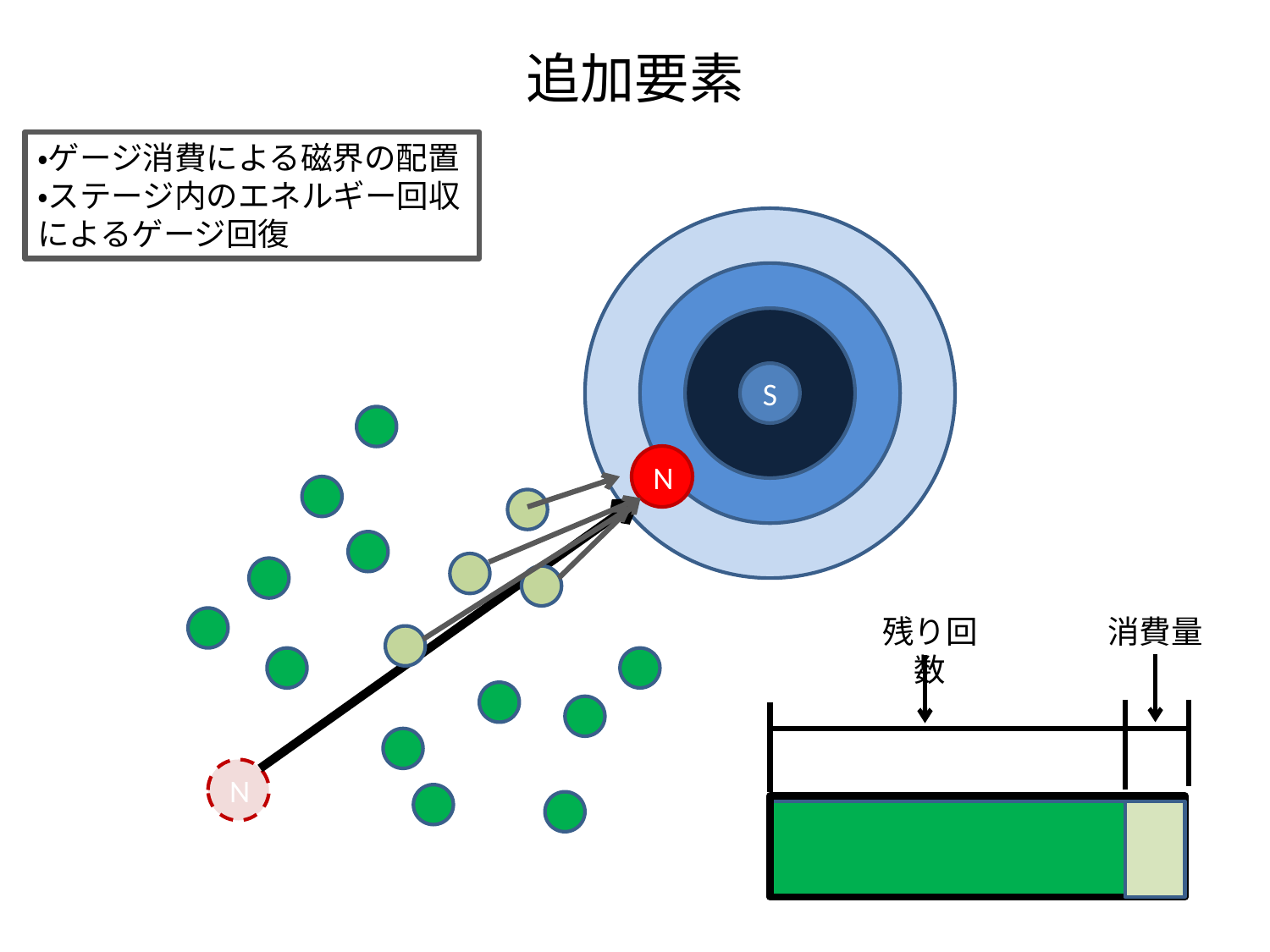

# 追加要素
・ゲージ消費による磁界の配置
・ステージ内のエネルギー回収によるゲージ回復

S

N
残り回数
消費量
N